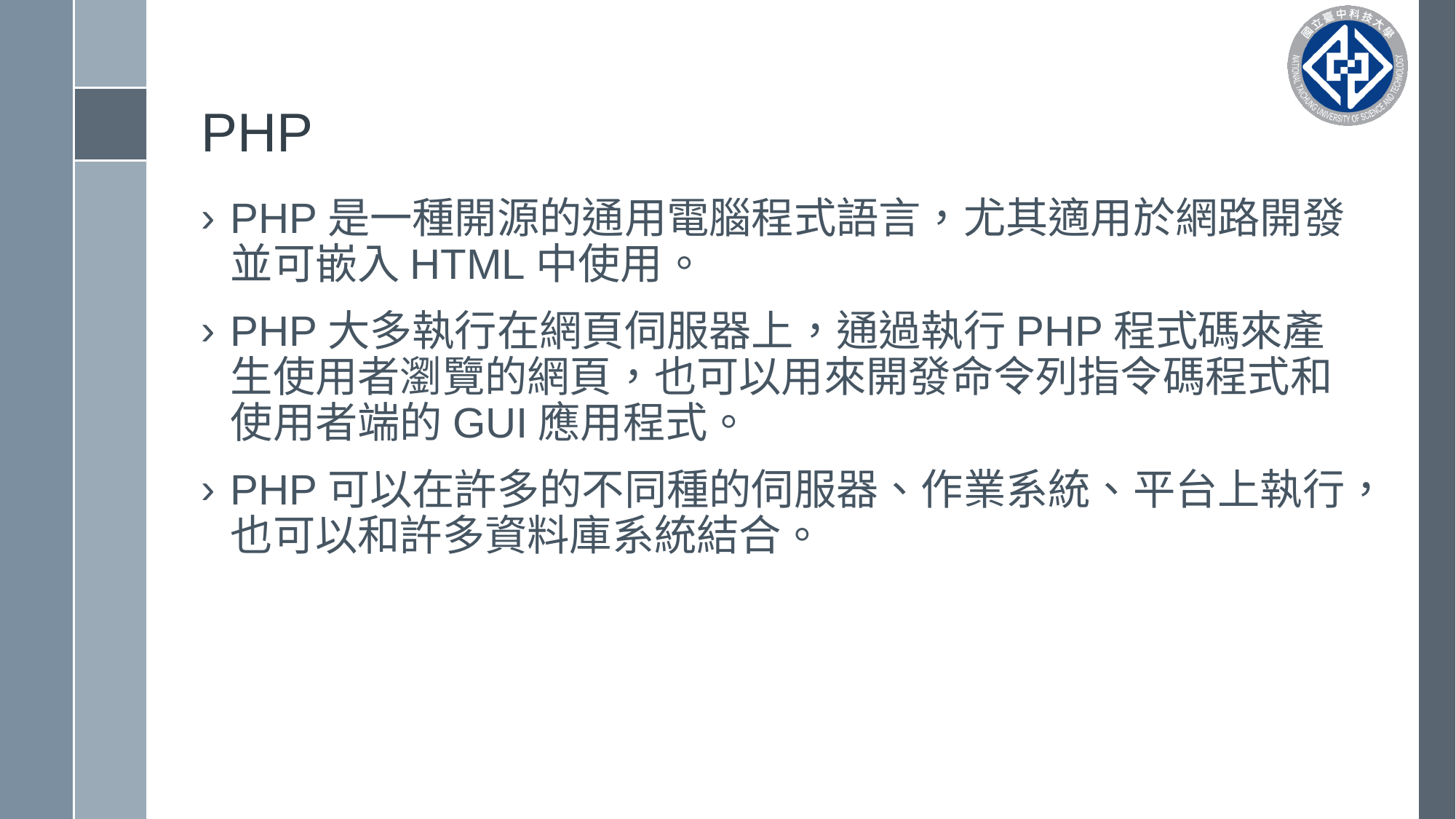

# PHP
PHP是一種開源的通用電腦程式語言，尤其適用於網路開發並可嵌入HTML中使用。
PHP大多執行在網頁伺服器上，通過執行PHP程式碼來產生使用者瀏覽的網頁，也可以用來開發命令列指令碼程式和使用者端的GUI應用程式。
PHP可以在許多的不同種的伺服器、作業系統、平台上執行，也可以和許多資料庫系統結合。